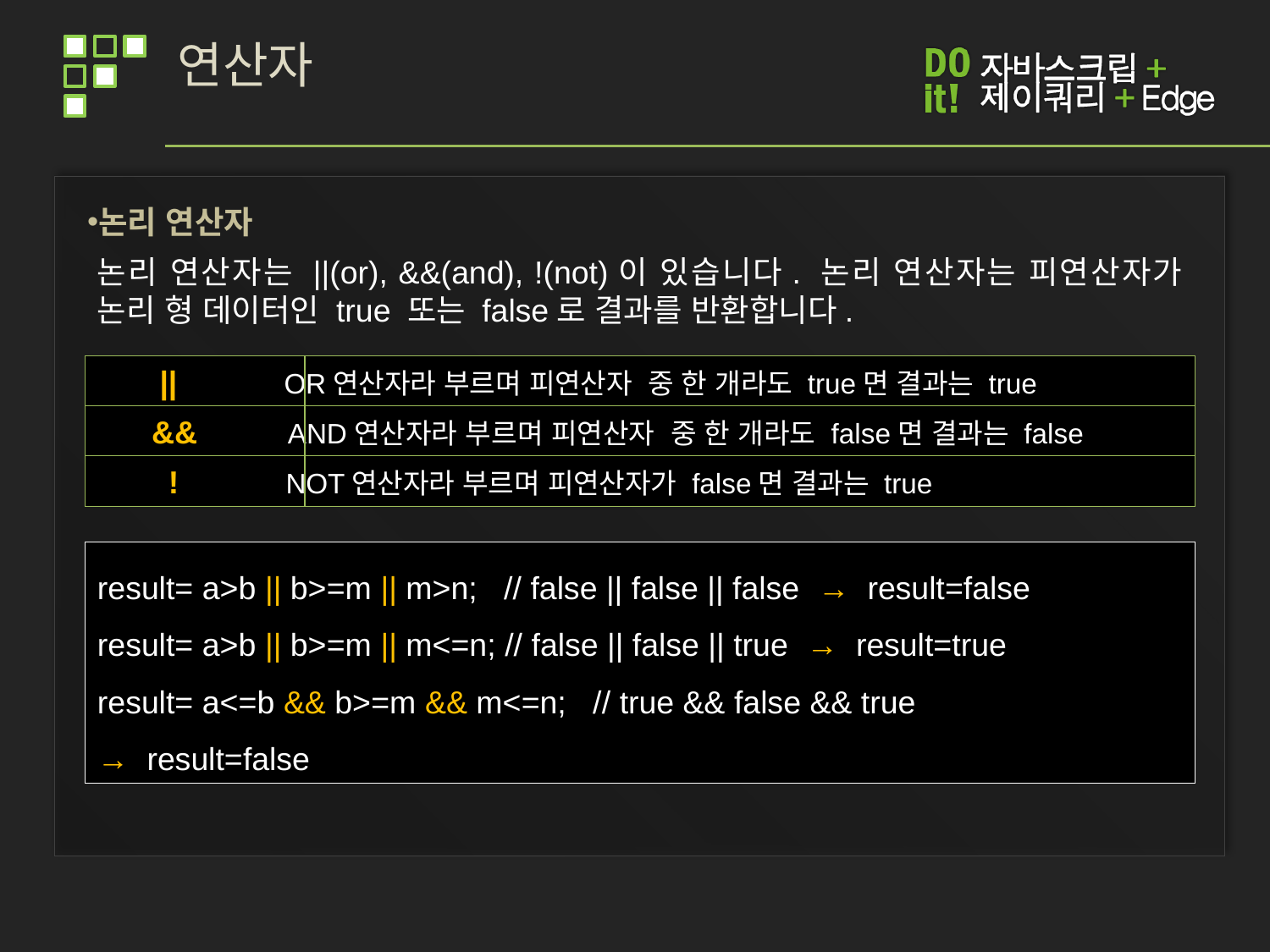

# 연산자
논리 연산자
논리 연산자는 ||(or), &&(and), !(not)이 있습니다. 논리 연산자는 피연산자가 논리 형 데이터인 true 또는 false로 결과를 반환합니다.
       ||            OR연산자라 부르며 피연산자  중 한 개라도 true면 결과는 true
      &&          AND연산자라 부르며 피연산자  중 한 개라도 false면 결과는 false
        !            NOT연산자라 부르며 피연산자가 false면 결과는 true
result= a>b || b>=m || m>n;   // false || false || false  →  result=false
result= a>b || b>=m || m<=n; // false || false || true  →  result=true
result= a<=b && b>=m && m<=n;   // true && false && true
→  result=false